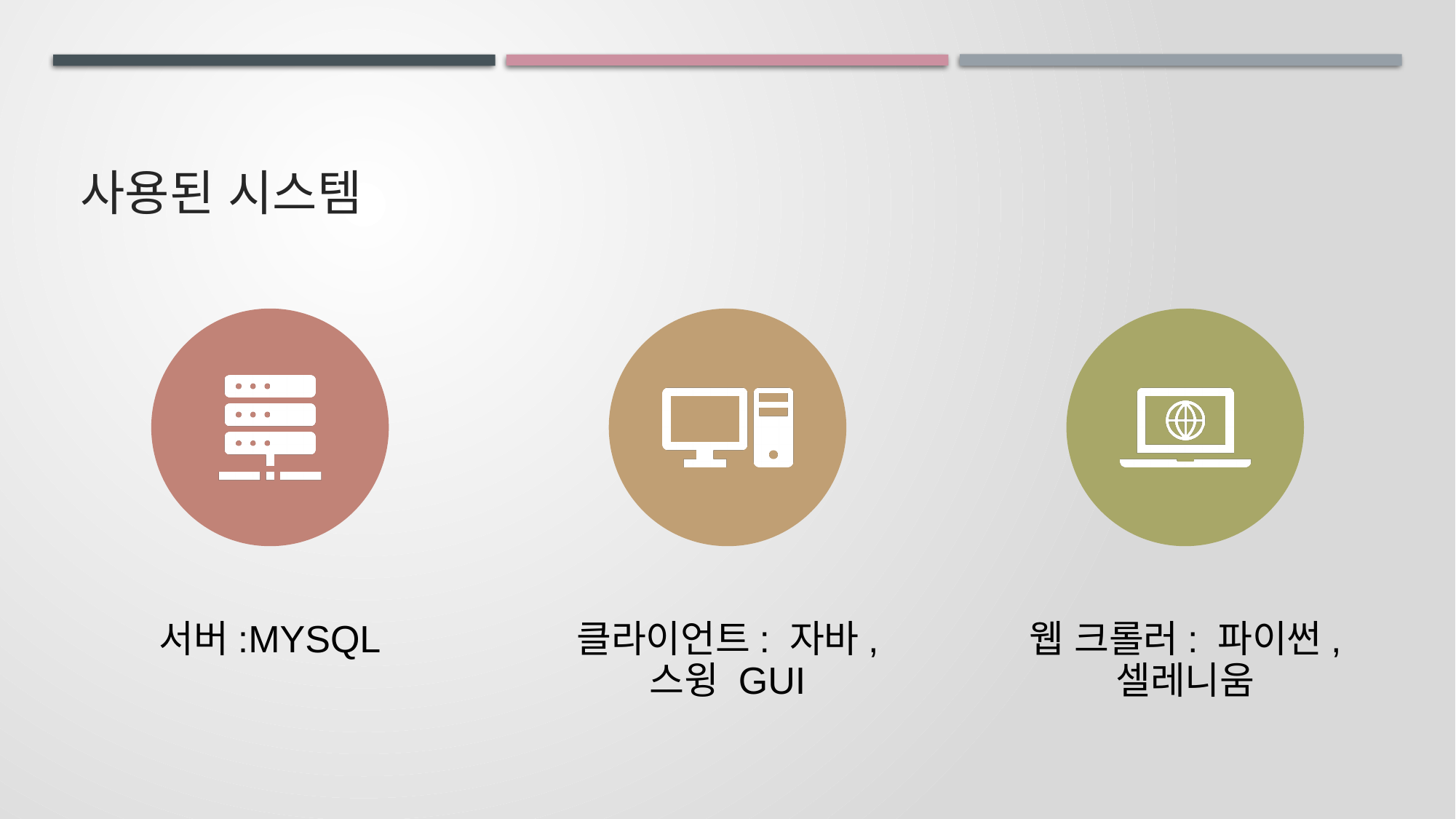

# 사용된 시스템
서버:Mysql
클라이언트: 자바, 스윙 GUI
웹 크롤러: 파이썬, 셀레니움